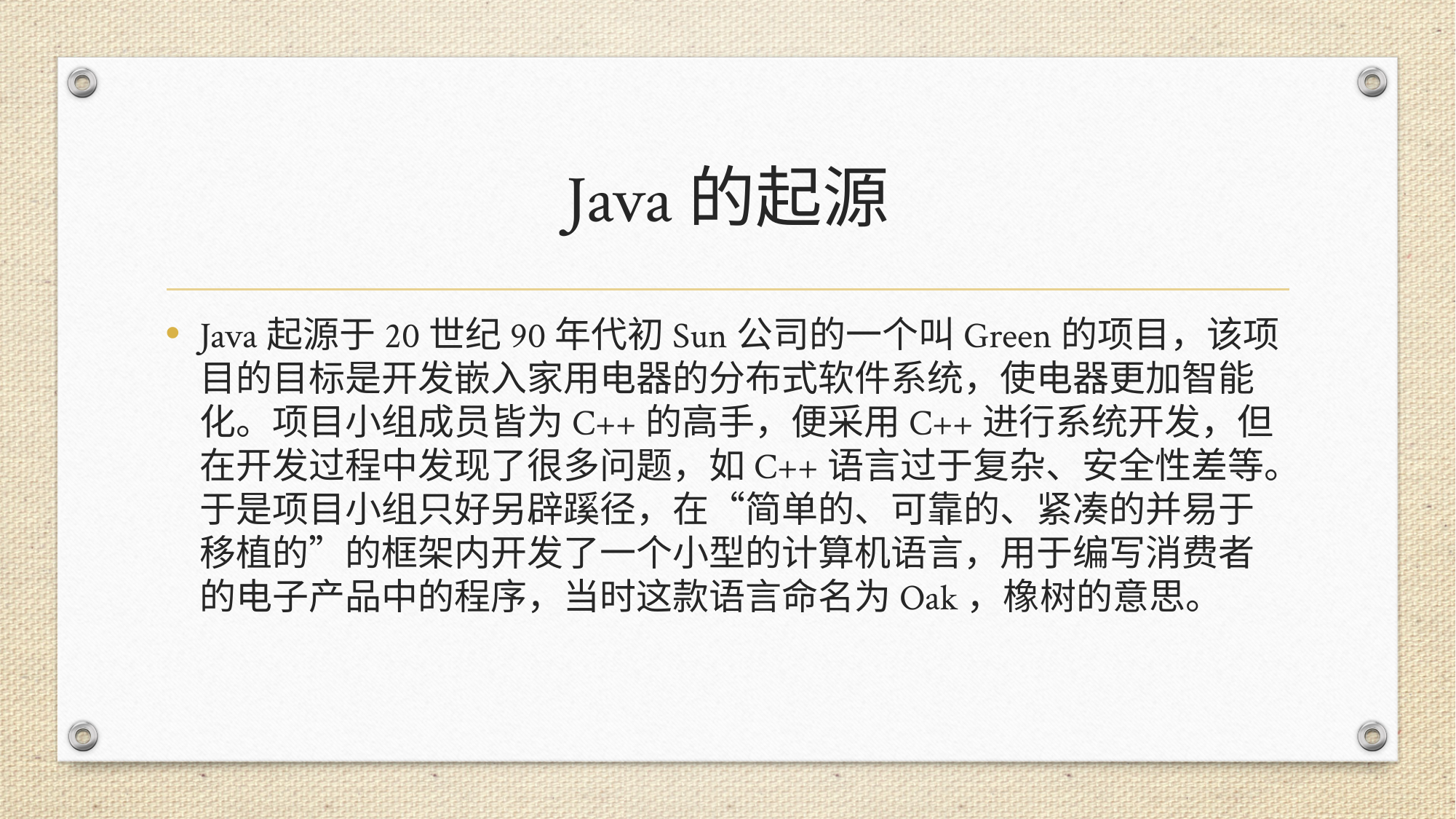

# Java的起源
Java起源于20世纪90年代初Sun公司的一个叫Green的项目，该项目的目标是开发嵌入家用电器的分布式软件系统，使电器更加智能化。项目小组成员皆为C++的高手，便采用C++进行系统开发，但在开发过程中发现了很多问题，如C++语言过于复杂、安全性差等。于是项目小组只好另辟蹊径，在“简单的、可靠的、紧凑的并易于移植的”的框架内开发了一个小型的计算机语言，用于编写消费者的电子产品中的程序，当时这款语言命名为Oak，橡树的意思。